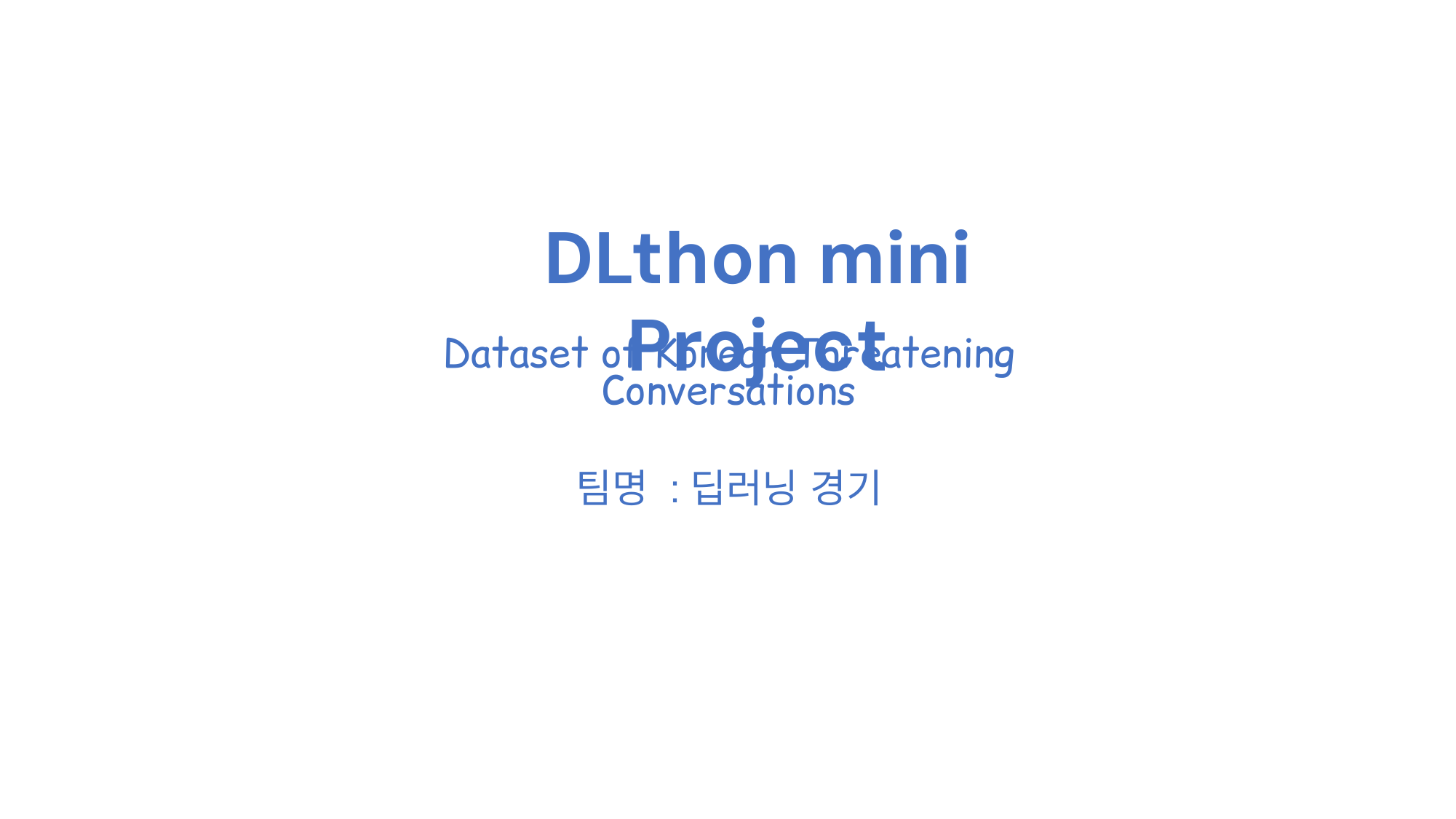

DLthon mini Project
Dataset of Korean Threatening Conversations

팀명 :딥러닝 경기